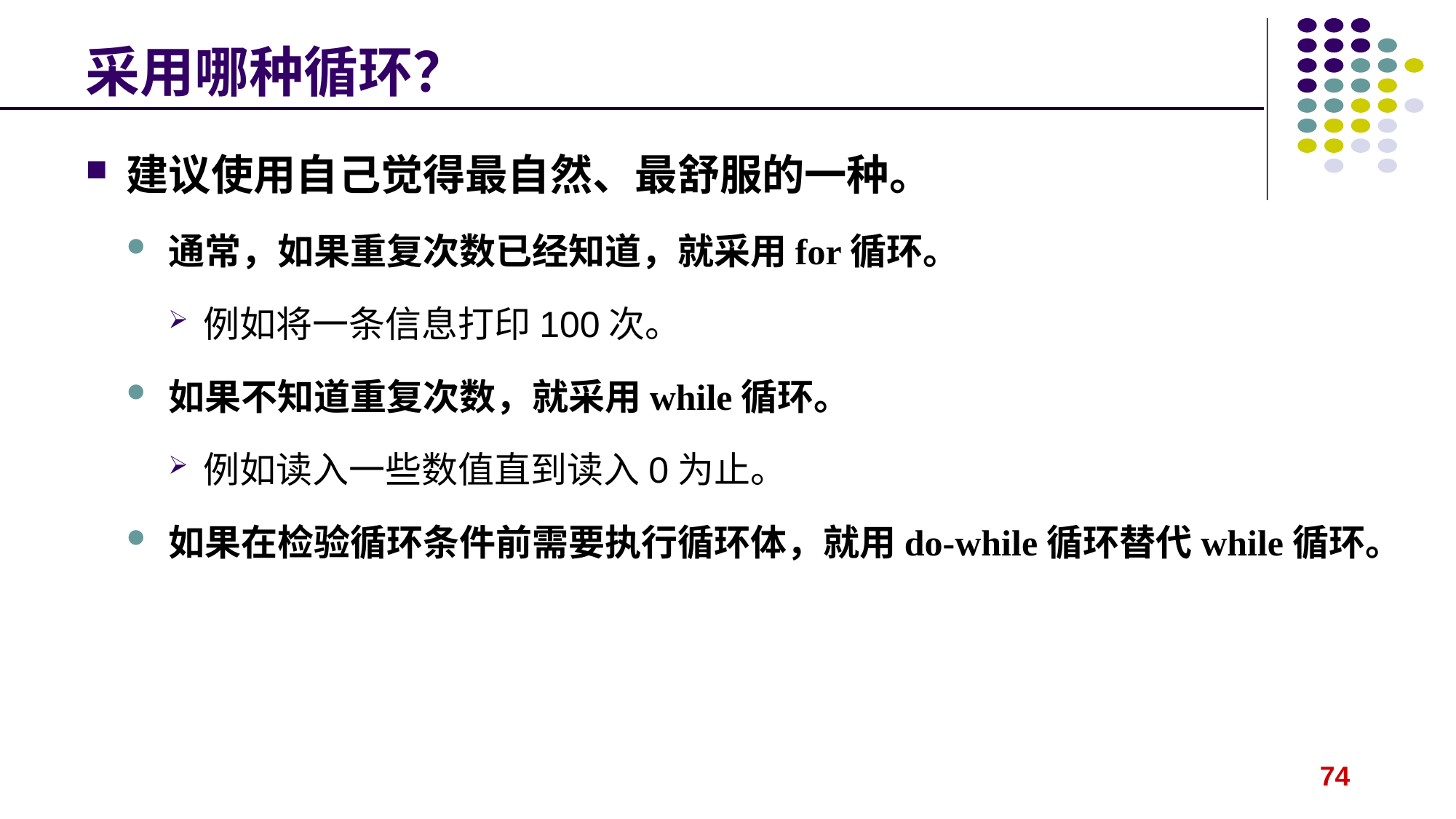

# 采用哪种循环？
建议使用自己觉得最自然、最舒服的一种。
通常，如果重复次数已经知道，就采用for循环。
例如将一条信息打印100次。
如果不知道重复次数，就采用while循环。
例如读入一些数值直到读入0为止。
如果在检验循环条件前需要执行循环体，就用do-while循环替代while循环。